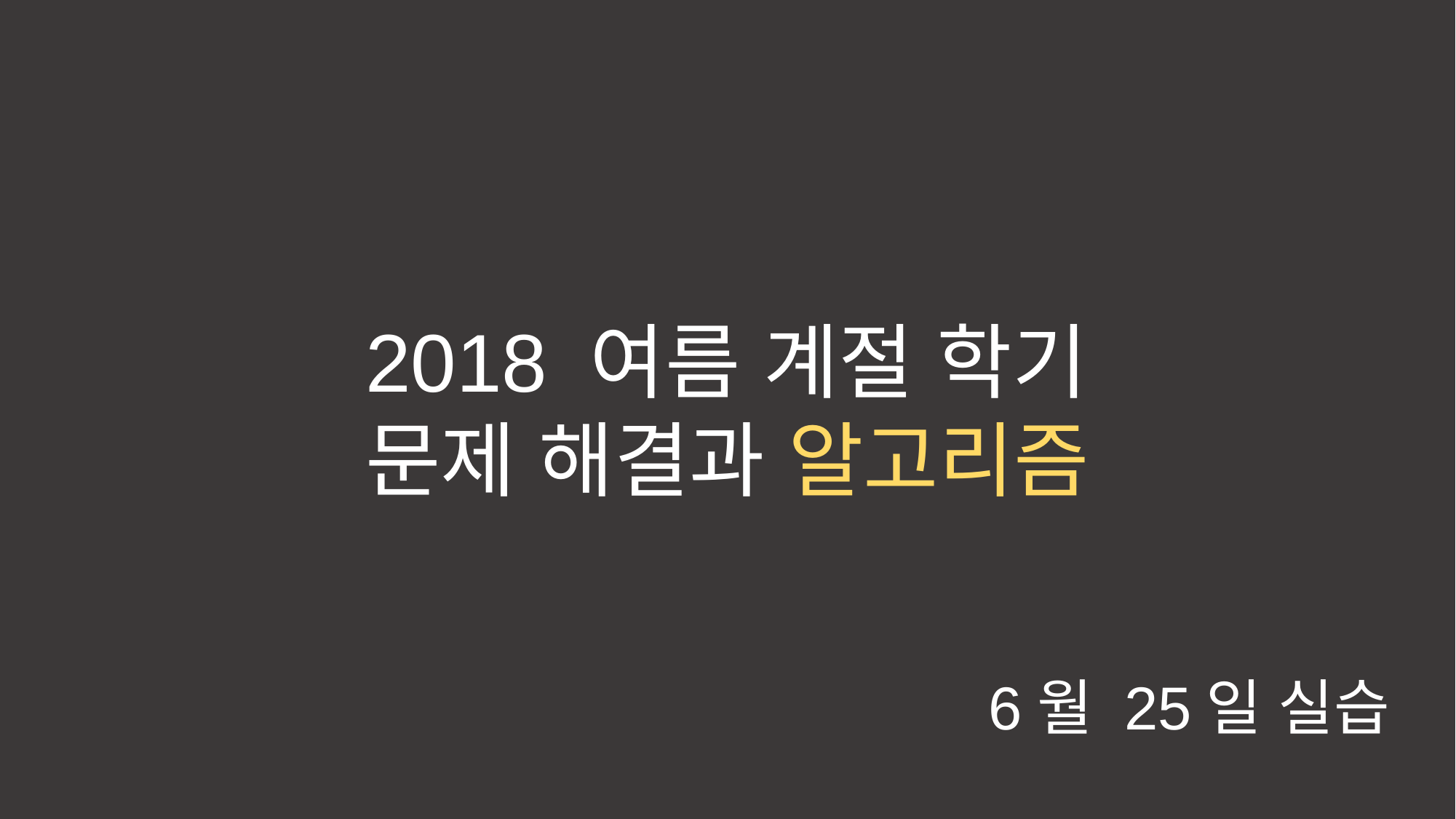

2018 여름 계절 학기
문제 해결과 알고리즘
6월 25일 실습